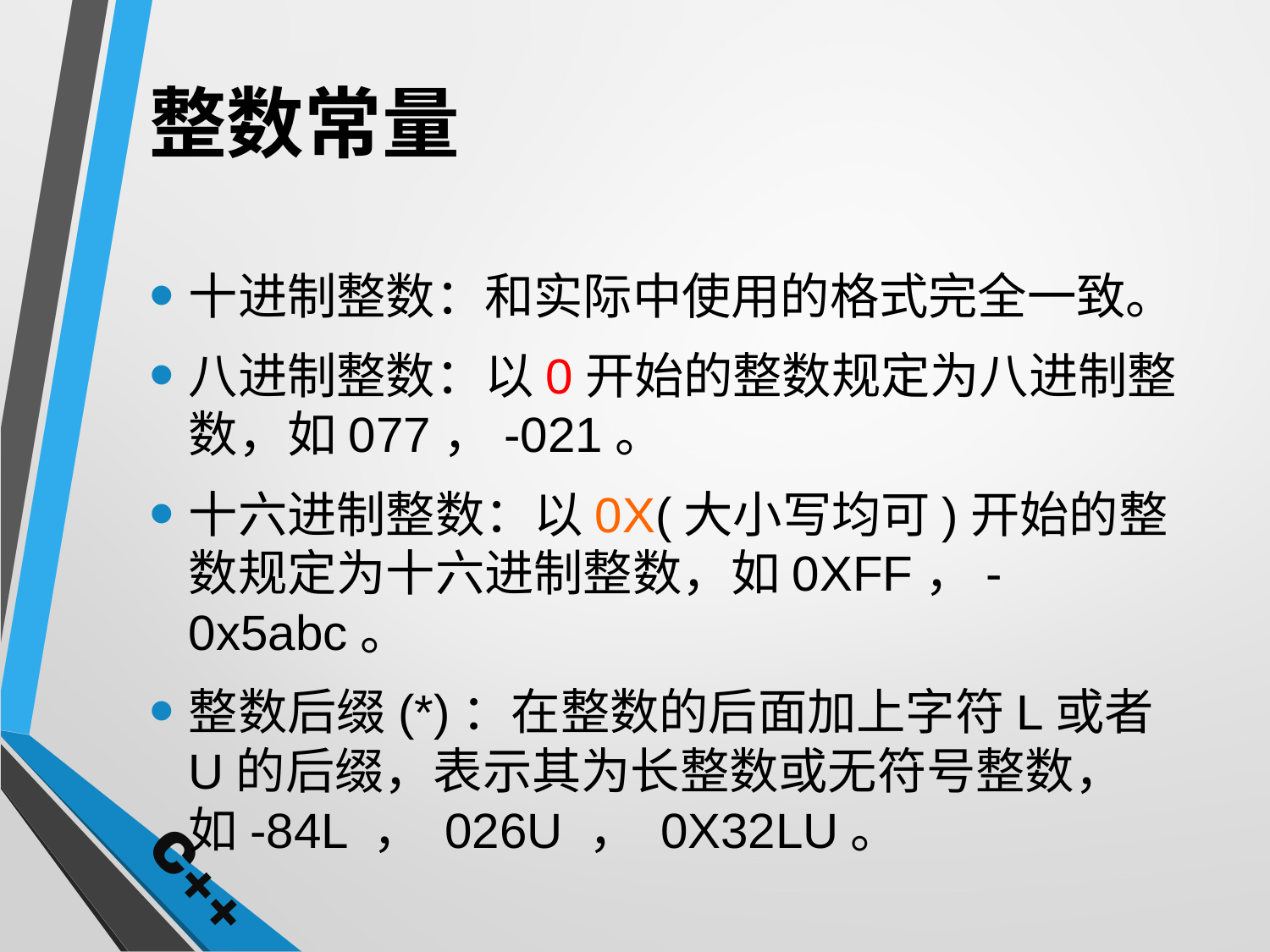

# 整数常量
十进制整数：和实际中使用的格式完全一致。
八进制整数：以0开始的整数规定为八进制整数，如077，-021。
十六进制整数：以0X(大小写均可)开始的整数规定为十六进制整数，如0XFF，-0x5abc。
整数后缀(*)：在整数的后面加上字符L或者U的后缀，表示其为长整数或无符号整数，如-84L ， 026U ， 0X32LU。